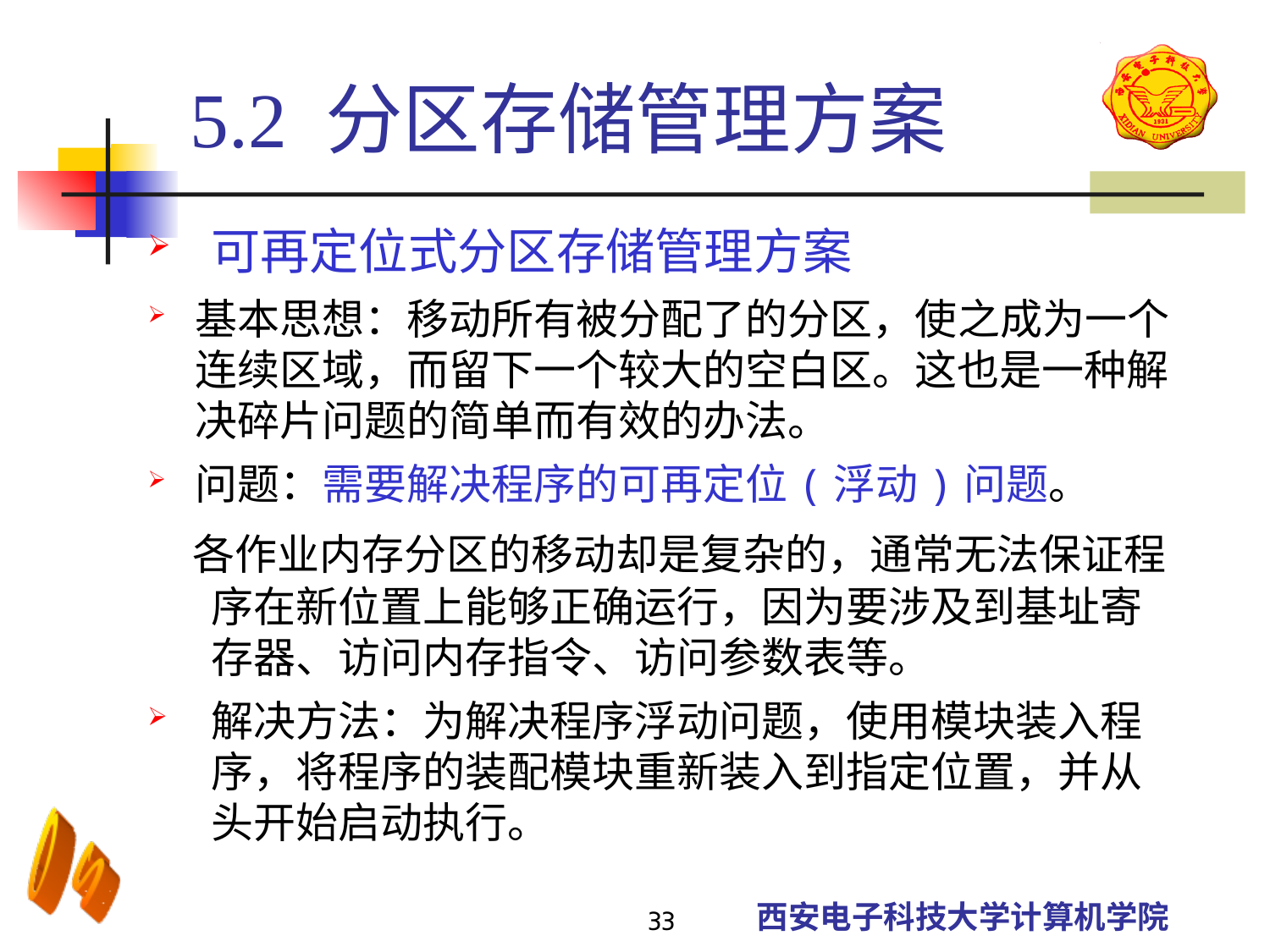

5.2 分区存储管理方案
可再定位式分区存储管理方案
基本思想：移动所有被分配了的分区，使之成为一个连续区域，而留下一个较大的空白区。这也是一种解决碎片问题的简单而有效的办法。
问题：需要解决程序的可再定位(浮动)问题。
   各作业内存分区的移动却是复杂的，通常无法保证程序在新位置上能够正确运行，因为要涉及到基址寄存器、访问内存指令、访问参数表等。
解决方法：为解决程序浮动问题，使用模块装入程序，将程序的装配模块重新装入到指定位置，并从头开始启动执行。
33